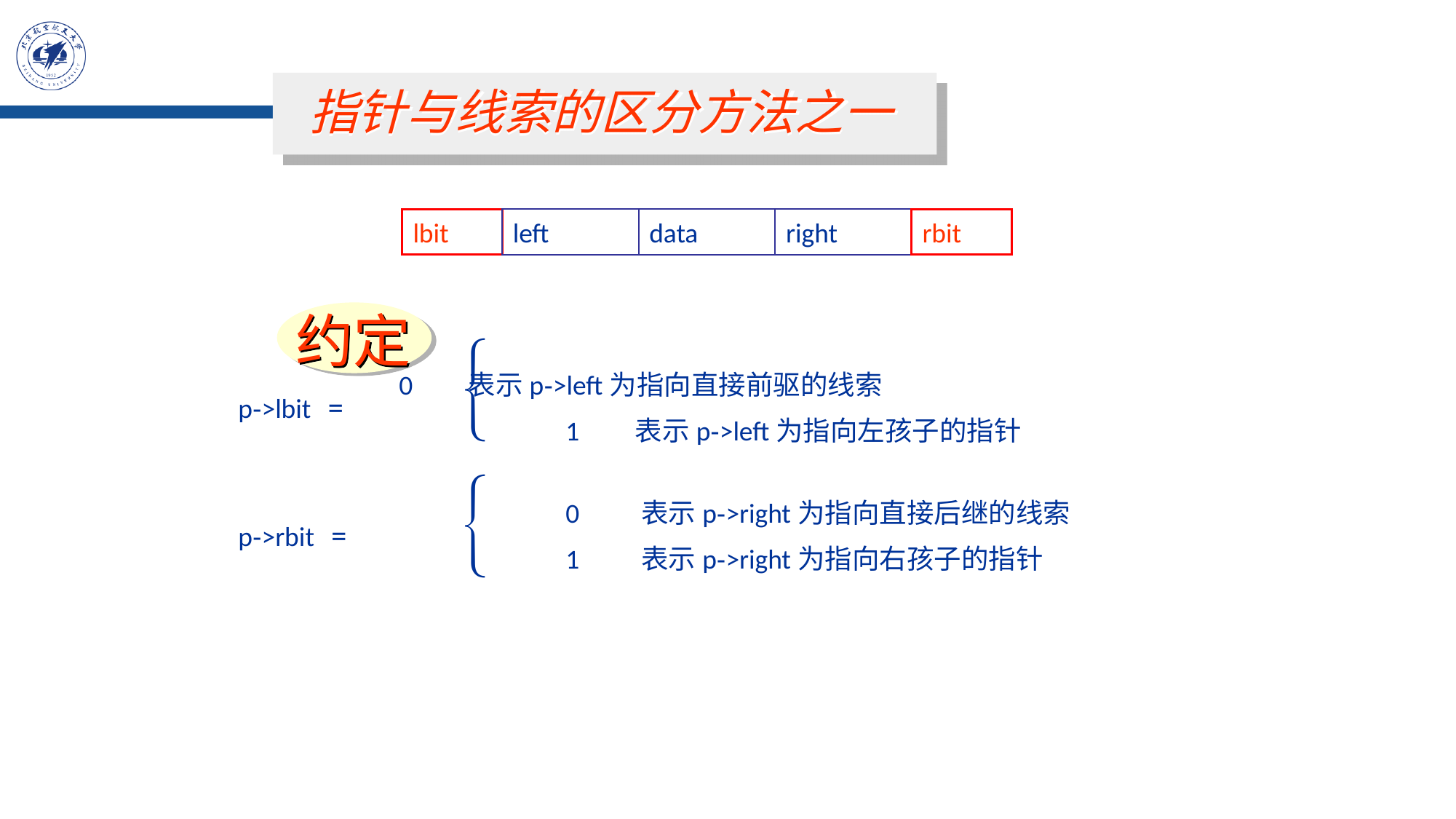

指针与线索的区分方法之一
lbit
left
data
right
rbit
约定

{

{
                          0   表示p->left为指向直接前驱的线索
p->lbit =
                    1   表示p->left为指向左孩子的指针

                    0    表示p->right为指向直接后继的线索
p->rbit =
                    1    表示p->right为指向右孩子的指针